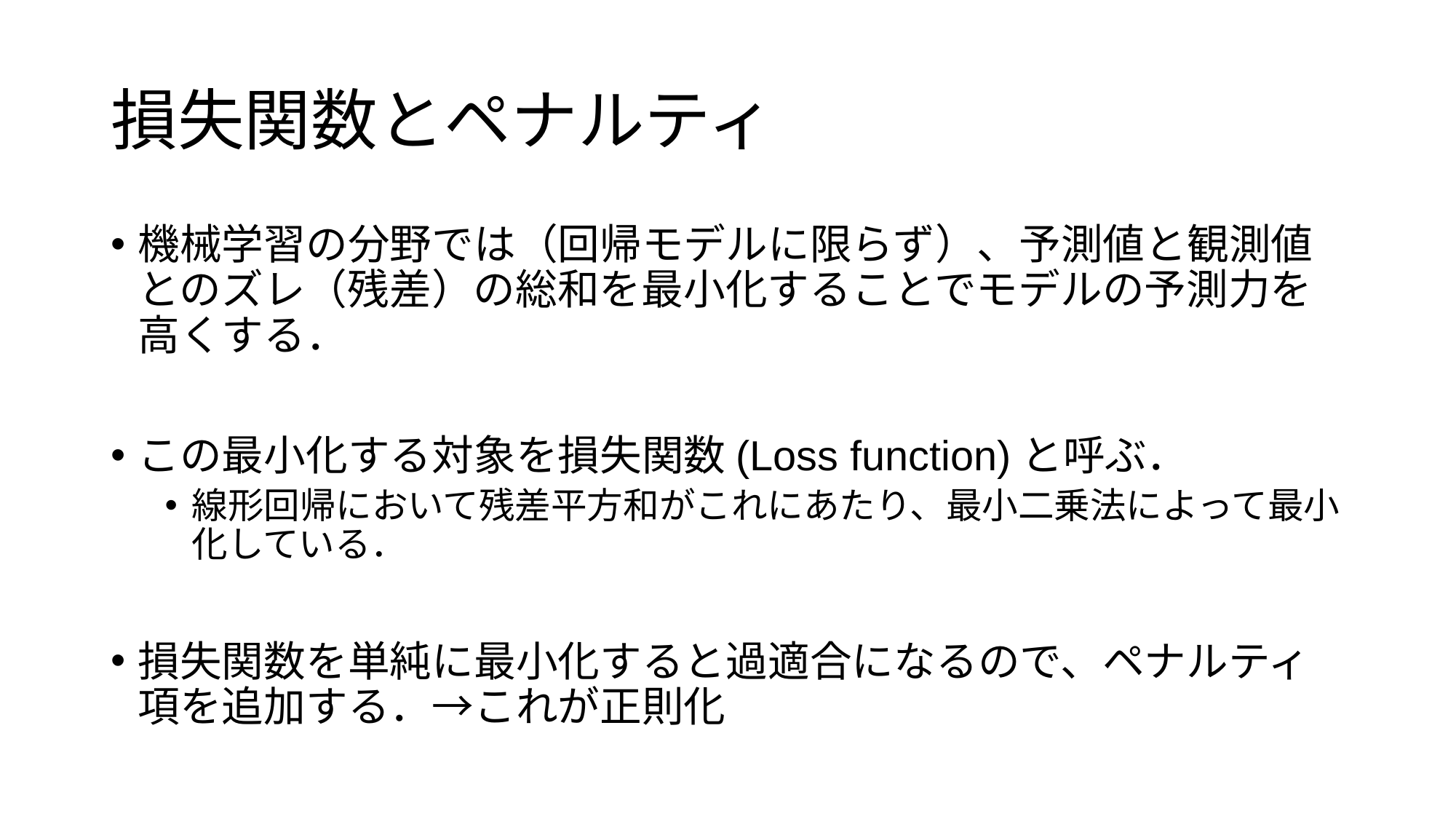

# 損失関数とペナルティ
機械学習の分野では（回帰モデルに限らず）、予測値と観測値とのズレ（残差）の総和を最小化することでモデルの予測力を高くする．

この最小化する対象を損失関数(Loss function)と呼ぶ．
線形回帰において残差平方和がこれにあたり、最小二乗法によって最小化している．

損失関数を単純に最小化すると過適合になるので、ペナルティ項を追加する．→これが正則化